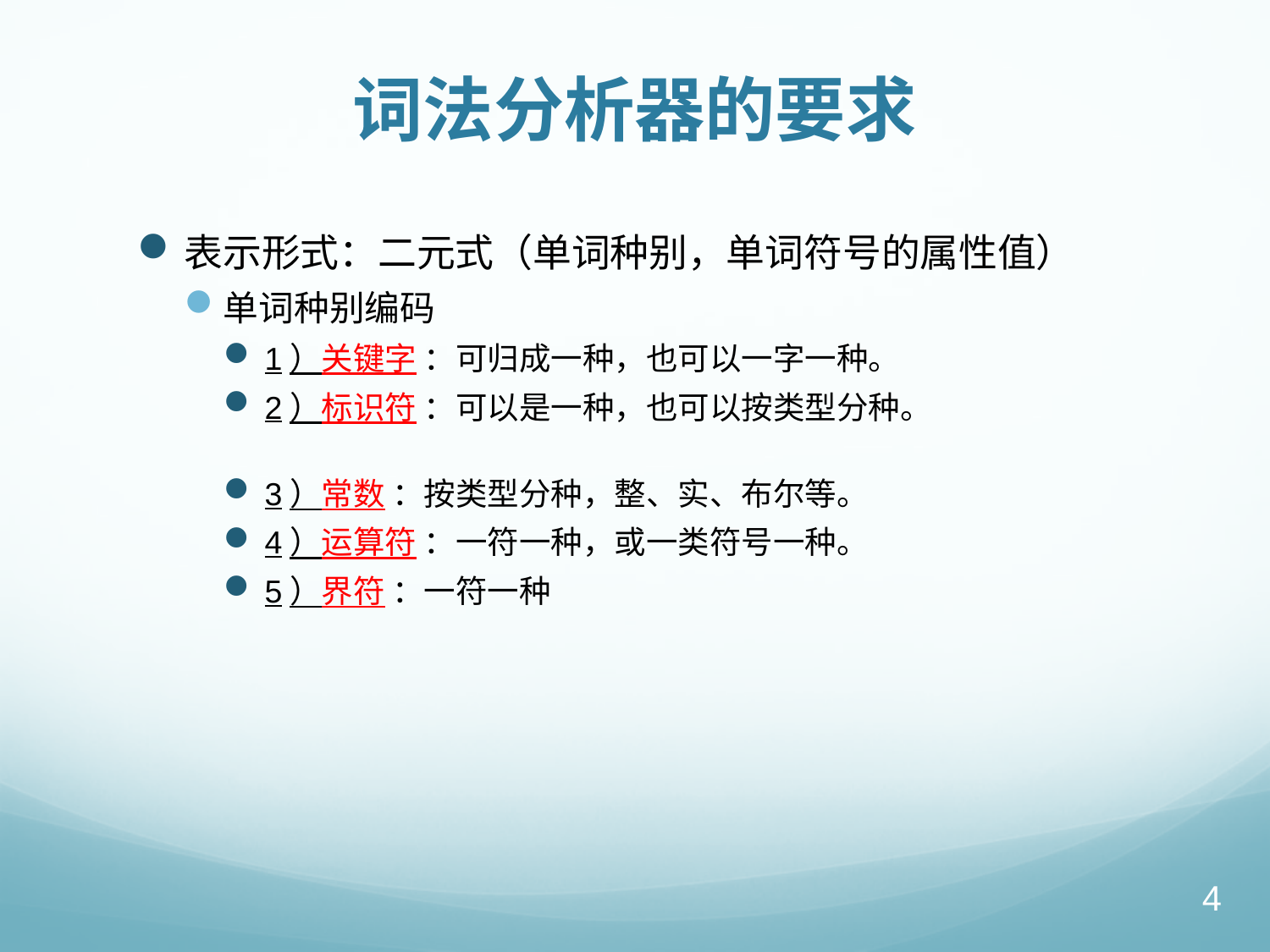

# 词法分析器的要求
表示形式：二元式（单词种别，单词符号的属性值）
单词种别编码
1）关键字 ：可归成一种，也可以一字一种。
2）标识符 ：可以是一种，也可以按类型分种。
3）常数 ：按类型分种，整、实、布尔等。
4）运算符 ：一符一种，或一类符号一种。
5）界符 ：一符一种

4